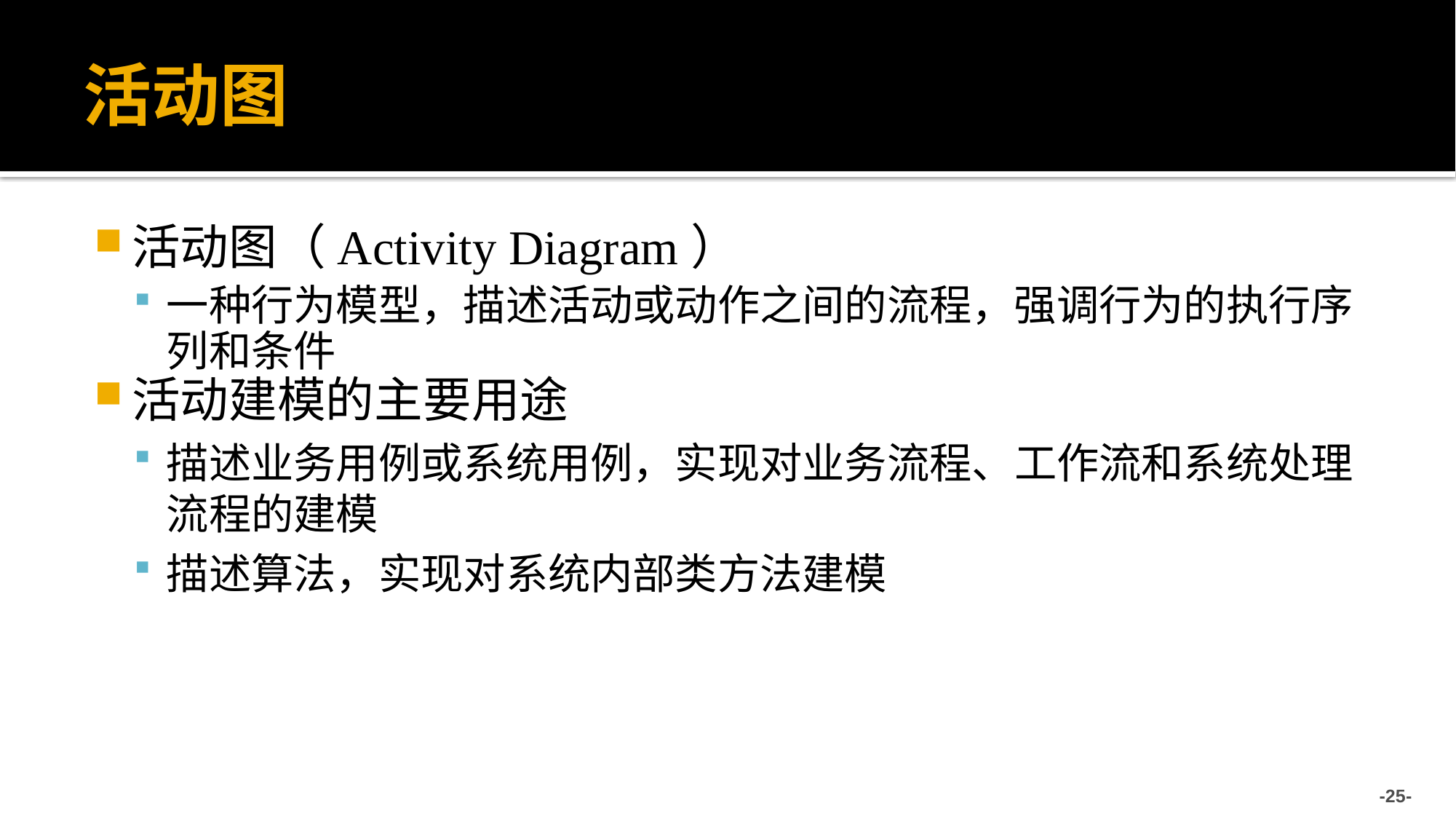

# 活动图
活动图（Activity Diagram）
一种行为模型，描述活动或动作之间的流程，强调行为的执行序列和条件
活动建模的主要用途
描述业务用例或系统用例，实现对业务流程、工作流和系统处理流程的建模
描述算法，实现对系统内部类方法建模
-25-